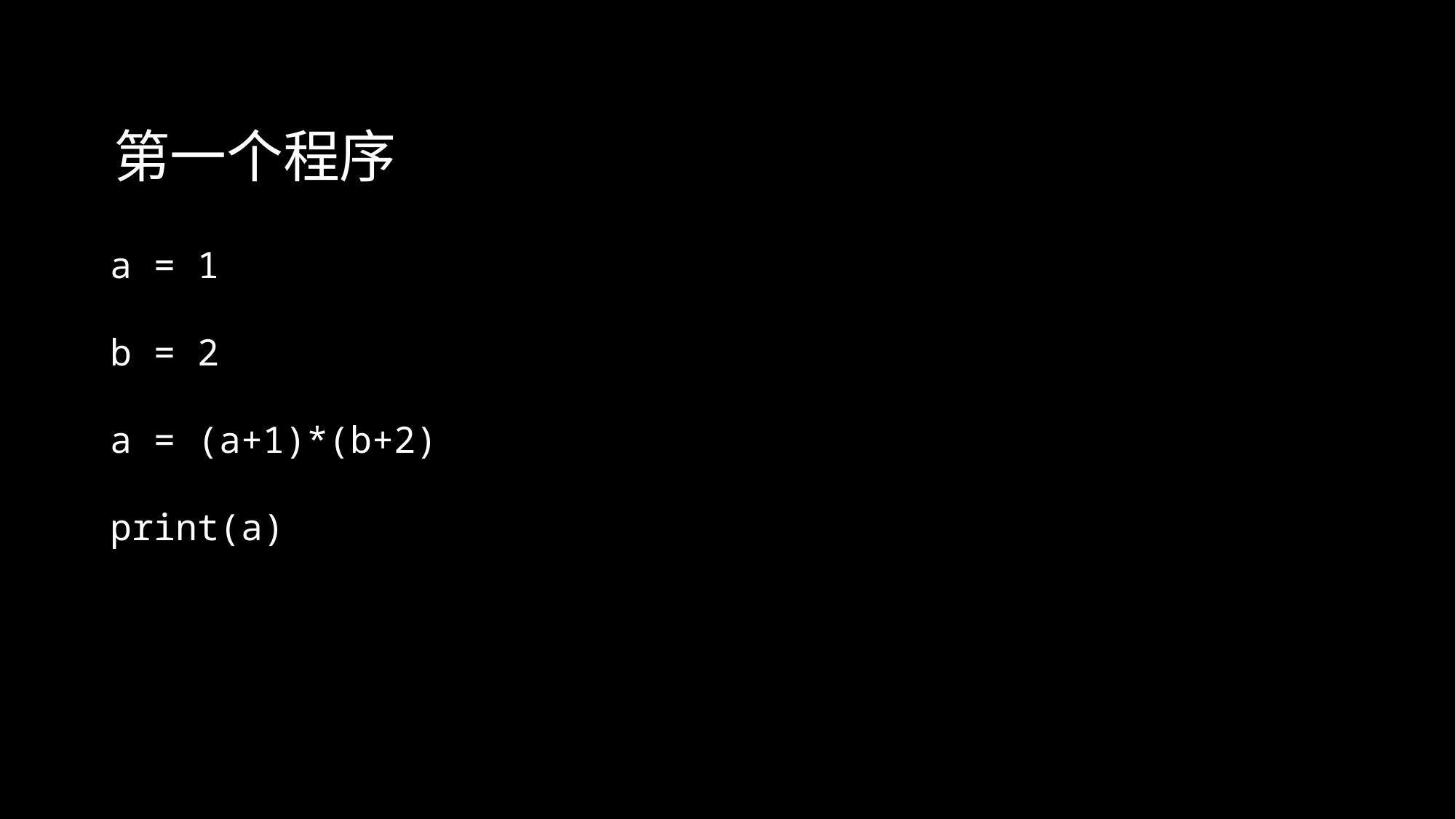

第一个程序
a = 1

b = 2

a = (a+1)*(b+2)

print(a)